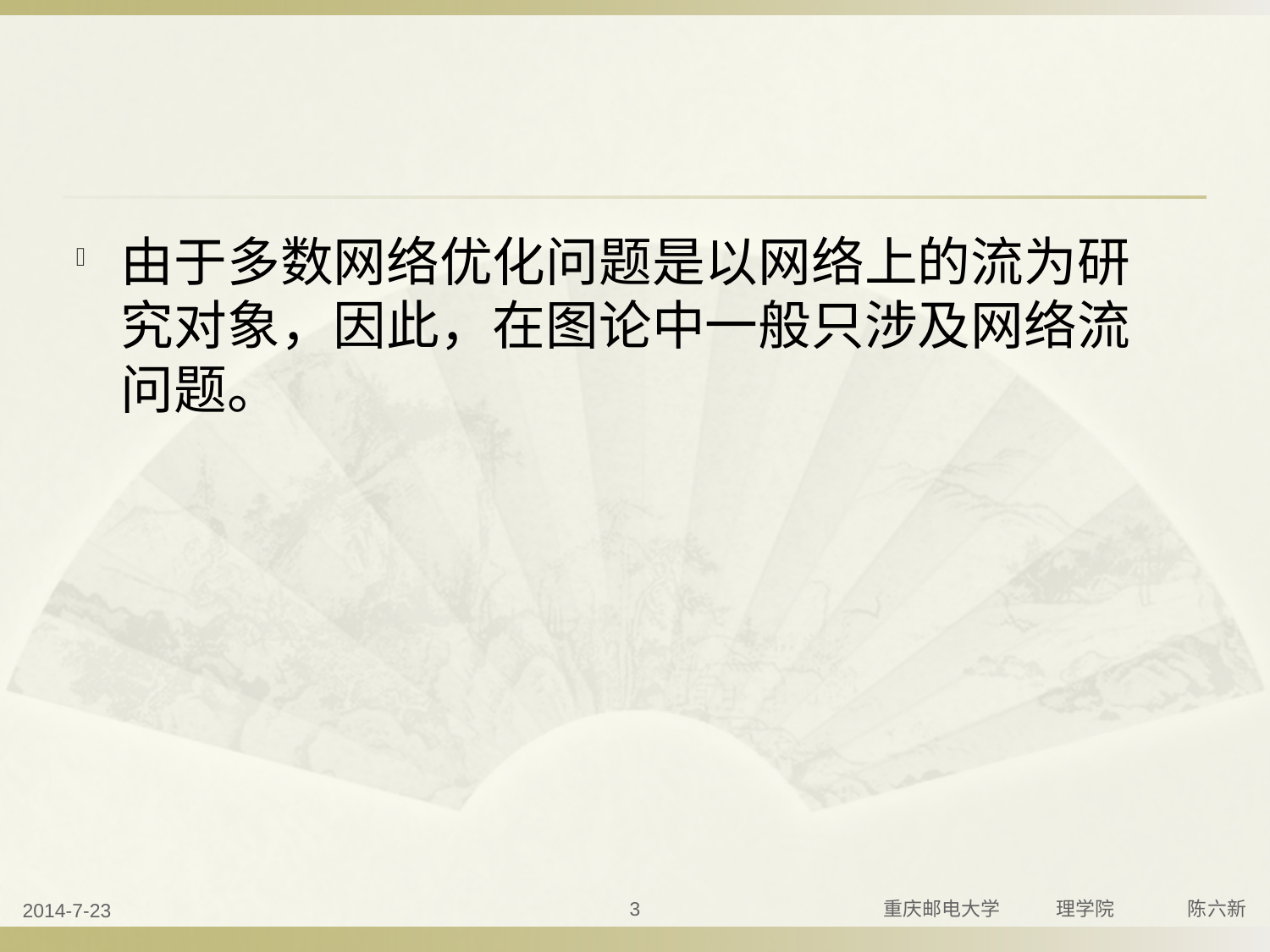

由于多数网络优化问题是以网络上的流为研究对象，因此，在图论中一般只涉及网络流问题。

2014-7-23
3
重庆邮电大学         理学院            陈六新